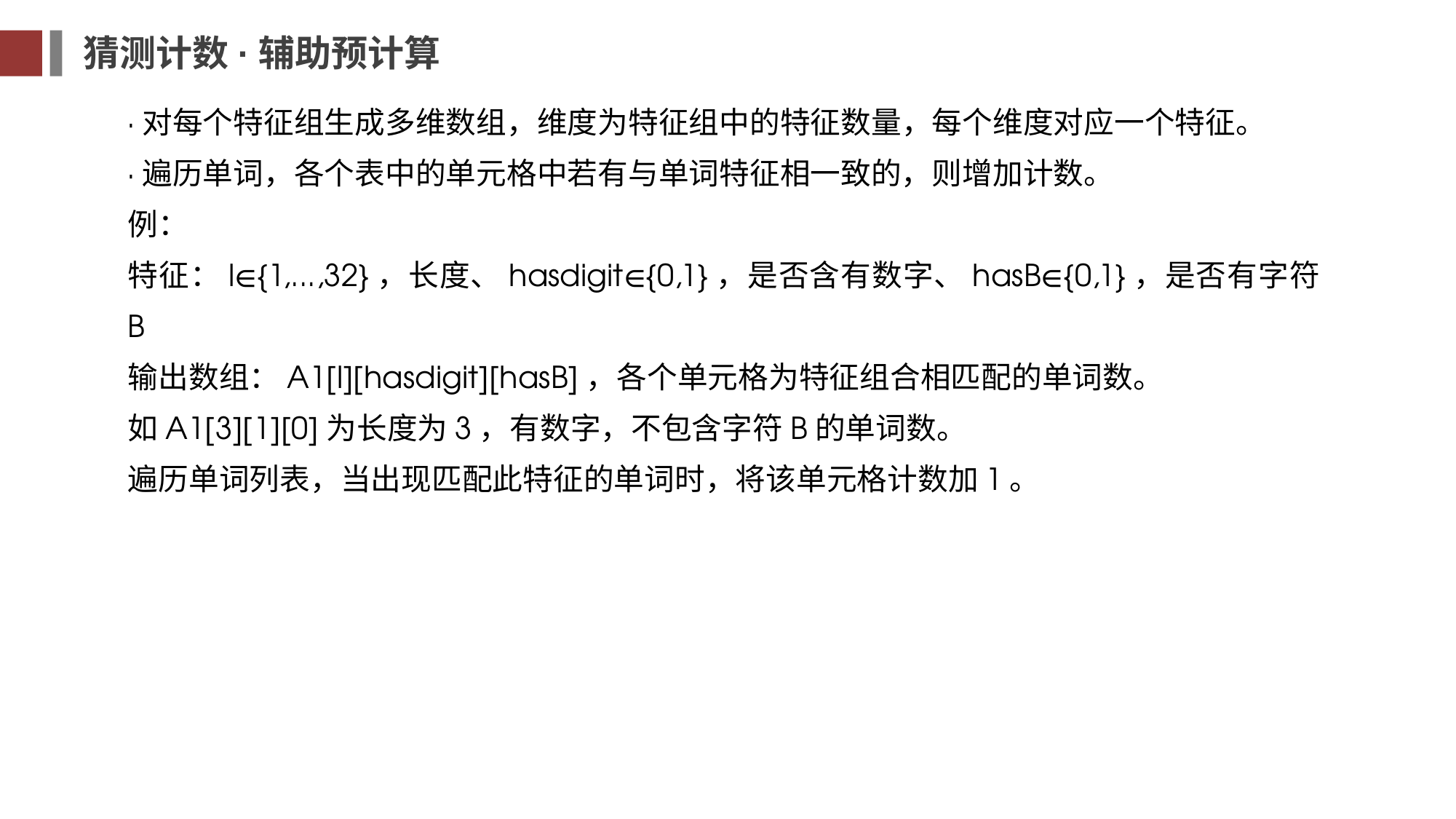

猜测计数·辅助预计算

·对每个特征组生成多维数组，维度为特征组中的特征数量，每个维度对应一个特征。
·遍历单词，各个表中的单元格中若有与单词特征相一致的，则增加计数。
例：
特征：l∈{1,...,32}，长度、hasdigit∈{0,1}，是否含有数字、hasB∈{0,1}，是否有字符B
输出数组：A1[l][hasdigit][hasB]，各个单元格为特征组合相匹配的单词数。
如A1[3][1][0]为长度为3，有数字，不包含字符B的单词数。
遍历单词列表，当出现匹配此特征的单词时，将该单元格计数加1。